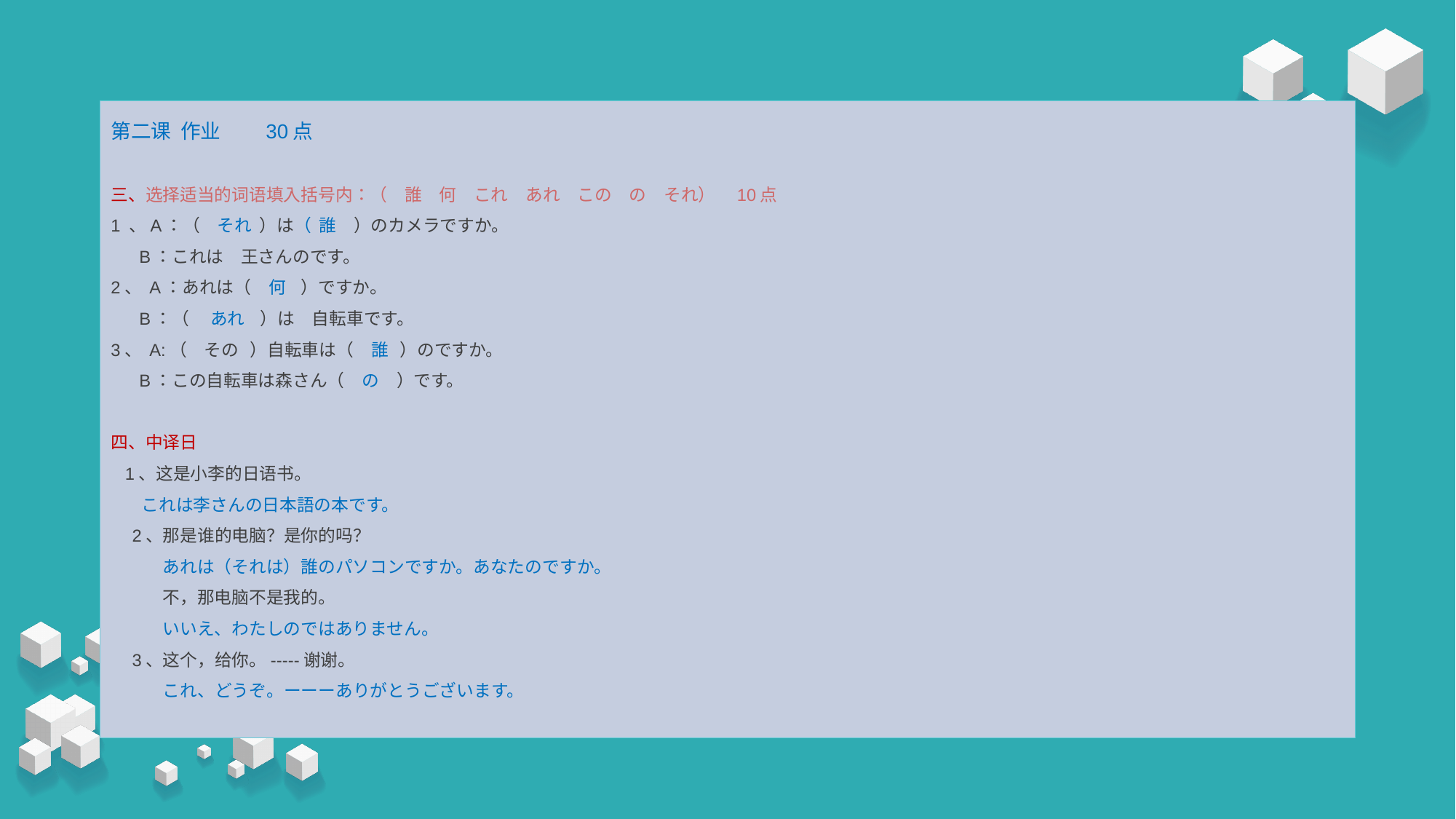

第二课  作业　　30点

三、选择适当的词语填入括号内：（　誰　何　これ　あれ　この　の　それ）　10点
1 、A：（　それ  ）は（  誰　）のカメラですか。
      B：これは　王さんのです。
2、 A：あれは（　何    ）ですか。
      B：（　 あれ    ）は　自転車です。
3、 A:（　その   ）自転車は（　誰   ）のですか。
      B：この自転車は森さん（　の　）です。

四、中译日
   1、这是小李的日语书。
       これは李さんの日本語の本です。
　2、那是谁的电脑？是你的吗？
　　　あれは（それは）誰のパソコンですか。あなたのですか。
　　　不，那电脑不是我的。
　　　いいえ、わたしのではありません。
　3、这个，给你。-----谢谢。
　　　これ、どうぞ。ーーーありがとうございます。